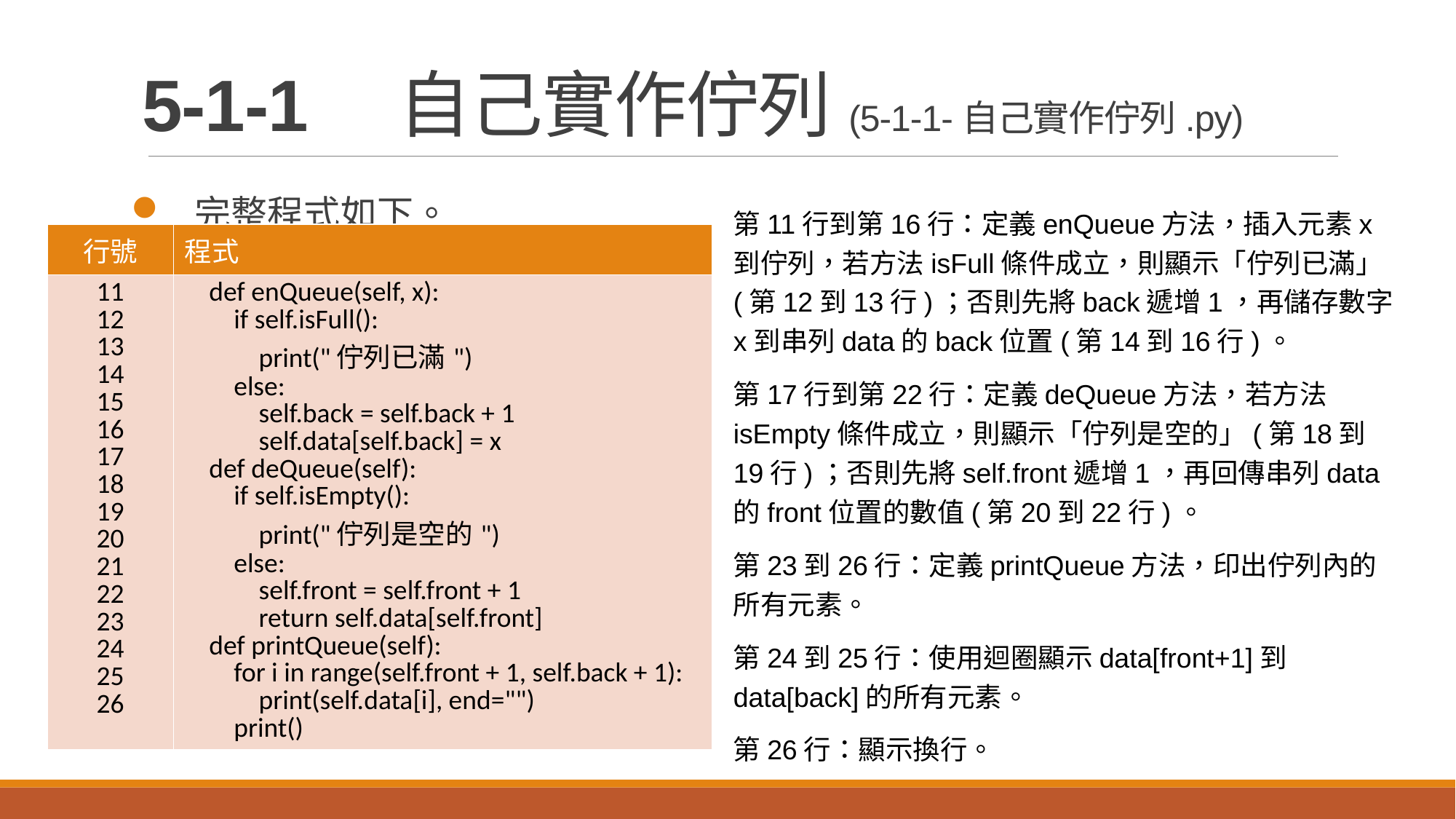

# 5-1-1　自己實作佇列(5-1-1-自己實作佇列.py)
完整程式如下。
第11行到第16行：定義enQueue方法，插入元素x到佇列，若方法isFull條件成立，則顯示「佇列已滿」(第12到13行)；否則先將back遞增1，再儲存數字x到串列data的back位置(第14到16行)。
第17行到第22行：定義deQueue方法，若方法isEmpty條件成立，則顯示「佇列是空的」(第18到19行)；否則先將self.front遞增1，再回傳串列data的front位置的數值(第20到22行)。
第23到26行：定義printQueue方法，印出佇列內的所有元素。
第24到25行：使用迴圈顯示data[front+1]到data[back]的所有元素。
第26行：顯示換行。
| 行號 | 程式 |
| --- | --- |
| 11 12 13 14 15 16 17 18 19 20 21 22 23 24 25 26 | def enQueue(self, x): if self.isFull(): print("佇列已滿") else: self.back = self.back + 1 self.data[self.back] = x def deQueue(self): if self.isEmpty(): print("佇列是空的") else: self.front = self.front + 1 return self.data[self.front] def printQueue(self): for i in range(self.front + 1, self.back + 1): print(self.data[i], end="") print() |